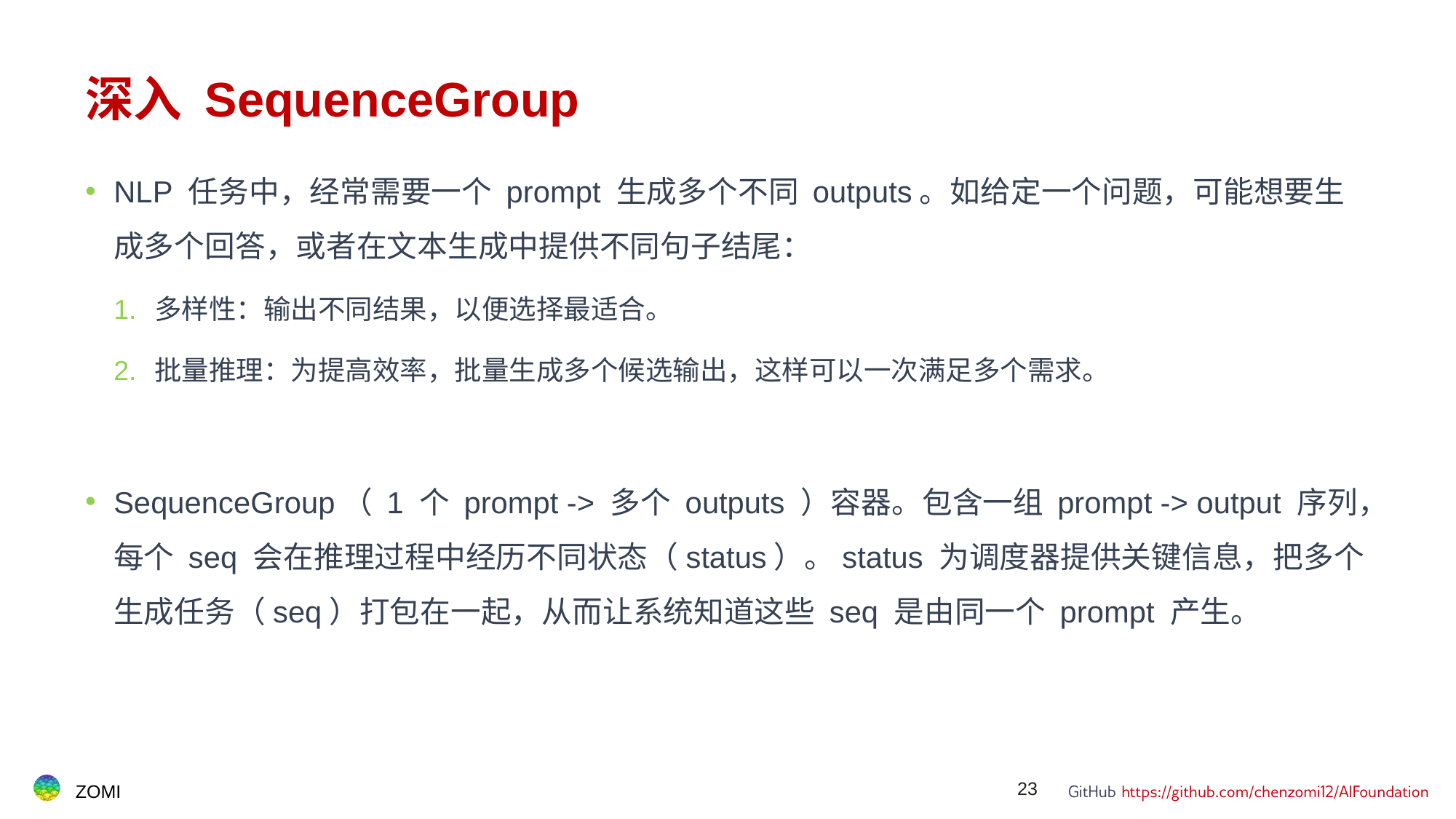

# 深入 SequenceGroup
NLP 任务中，经常需要一个 prompt 生成多个不同 outputs。如给定一个问题，可能想要生成多个回答，或者在文本生成中提供不同句子结尾：
多样性：输出不同结果，以便选择最适合。
批量推理：为提高效率，批量生成多个候选输出，这样可以一次满足多个需求。

SequenceGroup（ 1 个 prompt -> 多个 outputs ）容器。包含一组 prompt -> output 序列，每个 seq 会在推理过程中经历不同状态（status）。status 为调度器提供关键信息，把多个生成任务（seq）打包在一起，从而让系统知道这些 seq 是由同一个 prompt 产生。